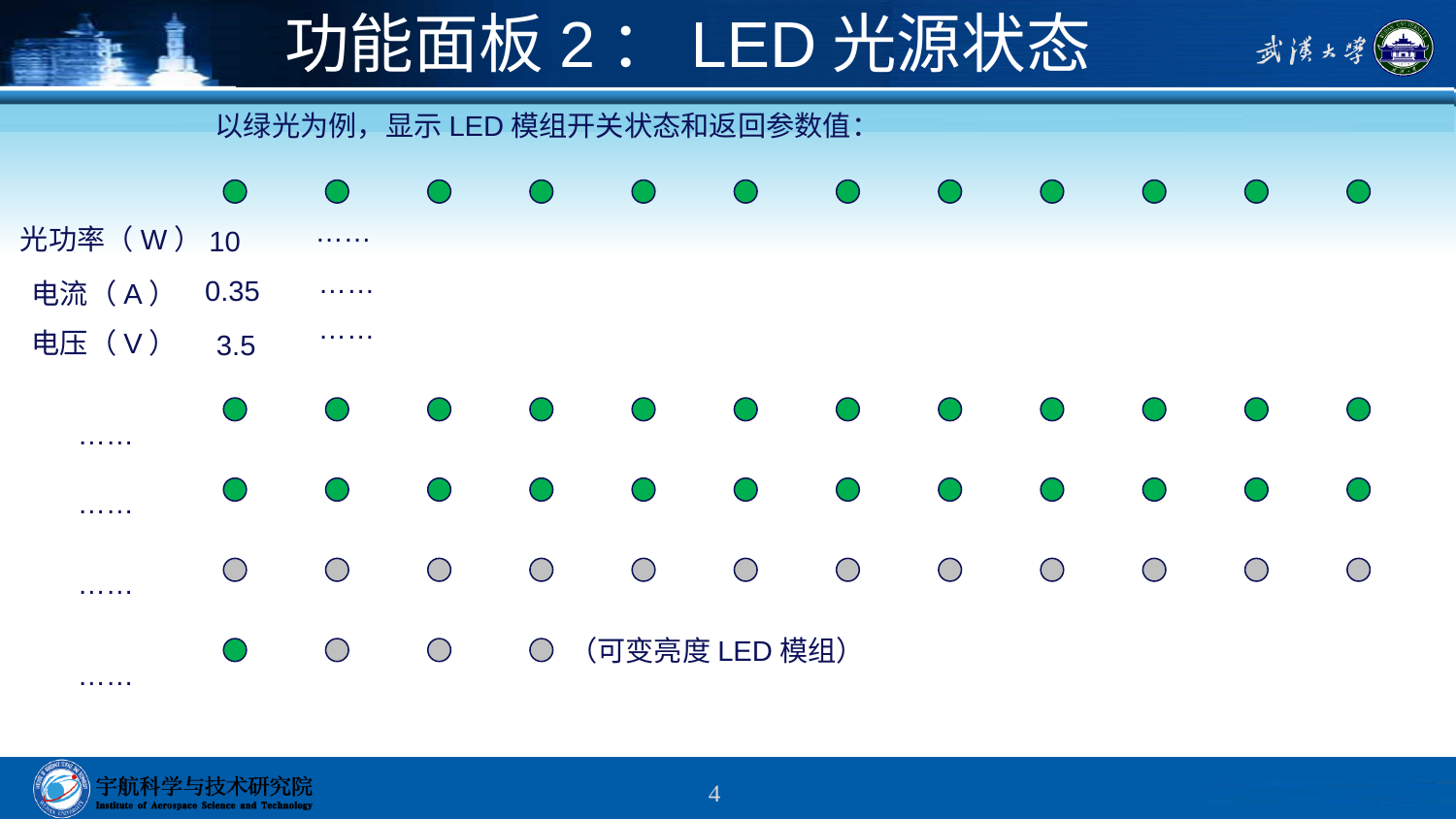

功能面板2：LED光源状态
以绿光为例，显示LED模组开关状态和返回参数值：

……
光功率（W）
10
……
0.35
电流（A）
……
电压（V）
3.5

……

……

……
（可变亮度LED模组）

……